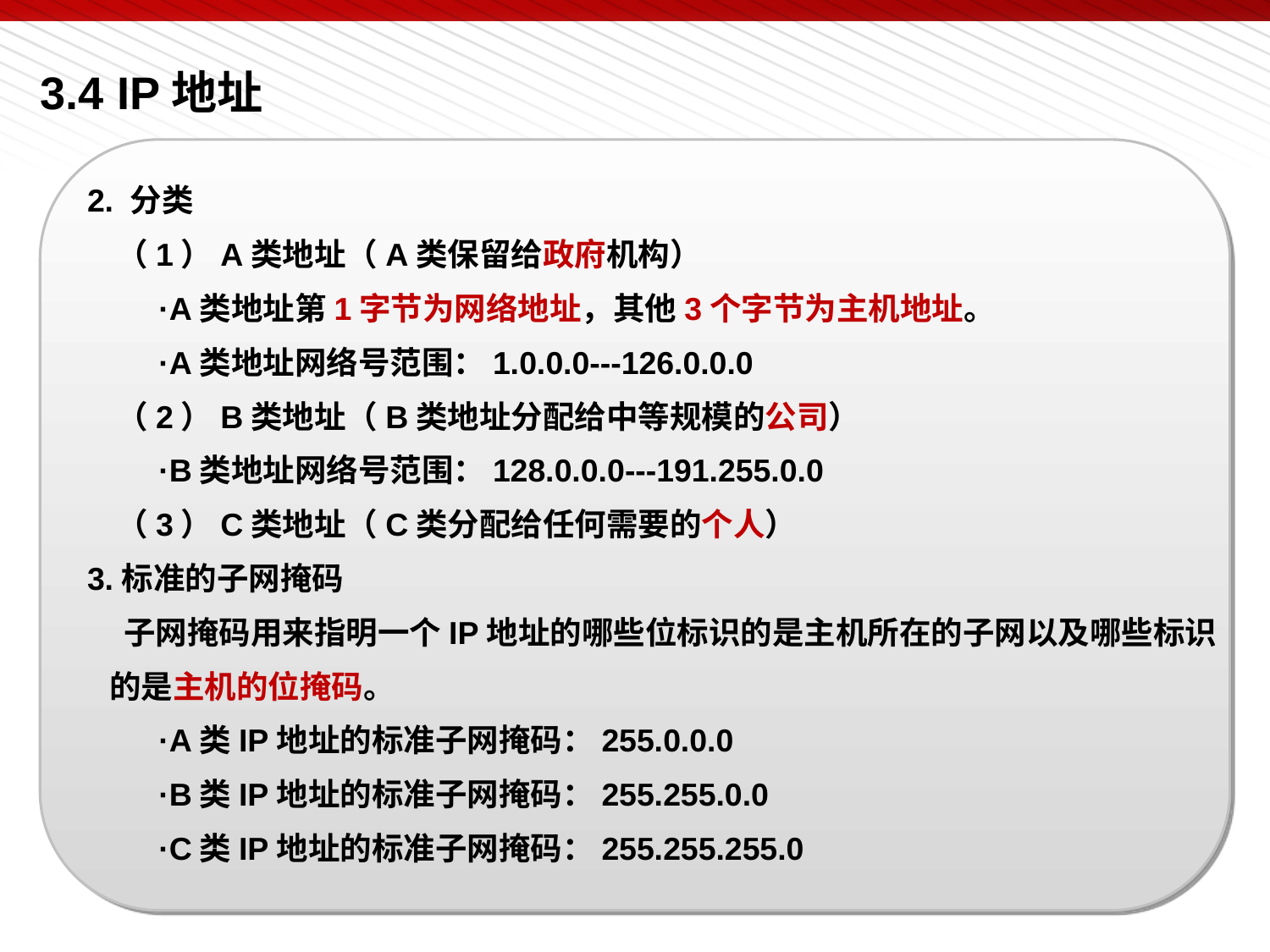

# 3.4 IP地址
2. 分类
   （1）A类地址（A类保留给政府机构）
        ·A类地址第1字节为网络地址，其他3个字节为主机地址。
        ·A类地址网络号范围：1.0.0.0---126.0.0.0
   （2）B类地址（B类地址分配给中等规模的公司）
        ·B类地址网络号范围：128.0.0.0---191.255.0.0
   （3）C类地址（C类分配给任何需要的个人）
3.标准的子网掩码
    子网掩码用来指明一个IP地址的哪些位标识的是主机所在的子网以及哪些标识
  的是主机的位掩码。
        ·A类IP地址的标准子网掩码：255.0.0.0
        ·B类IP地址的标准子网掩码：255.255.0.0
        ·C类IP地址的标准子网掩码：255.255.255.0